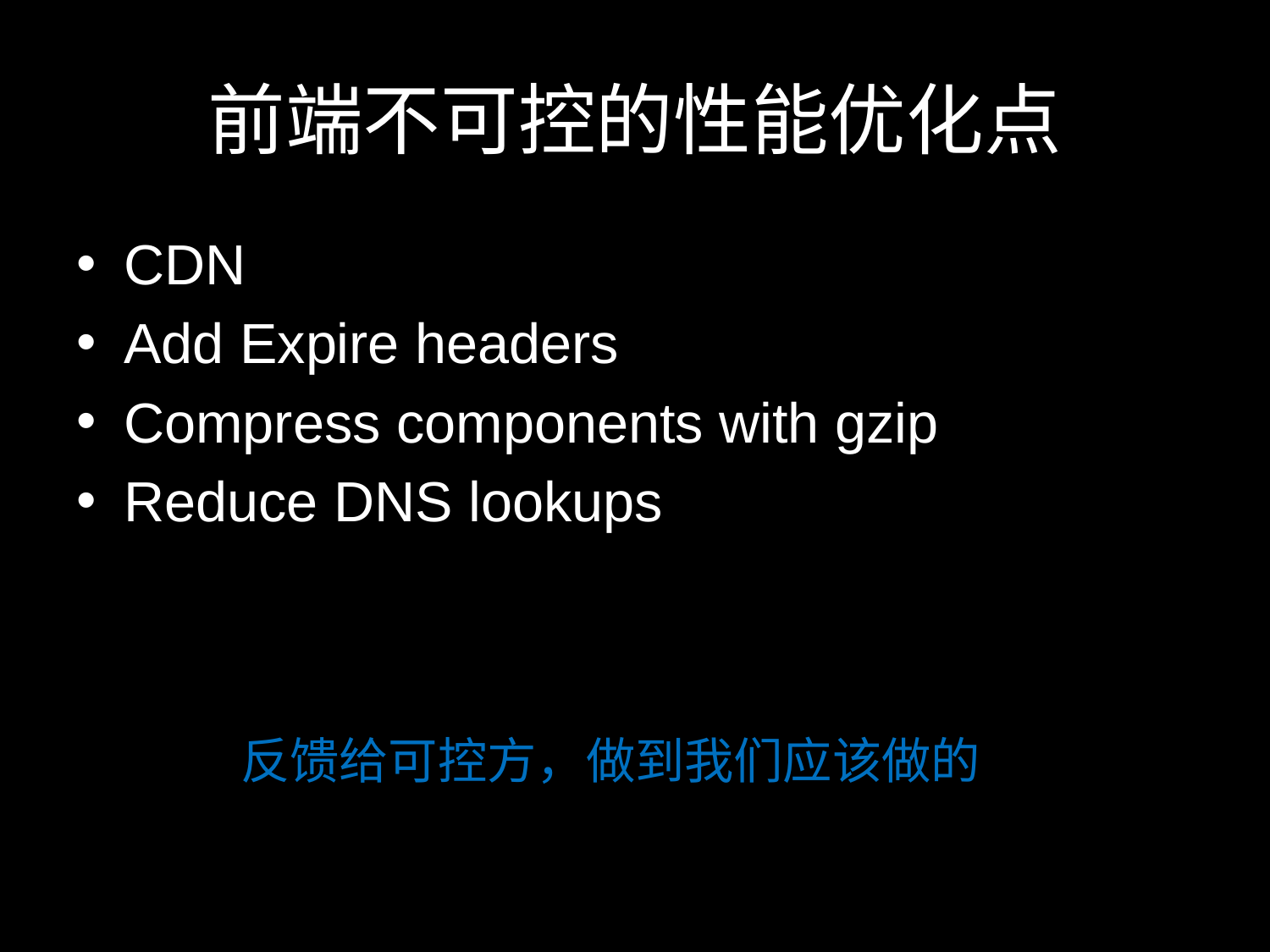

# 前端不可控的性能优化点
CDN
Add Expire headers
Compress components with gzip
Reduce DNS lookups
反馈给可控方，做到我们应该做的